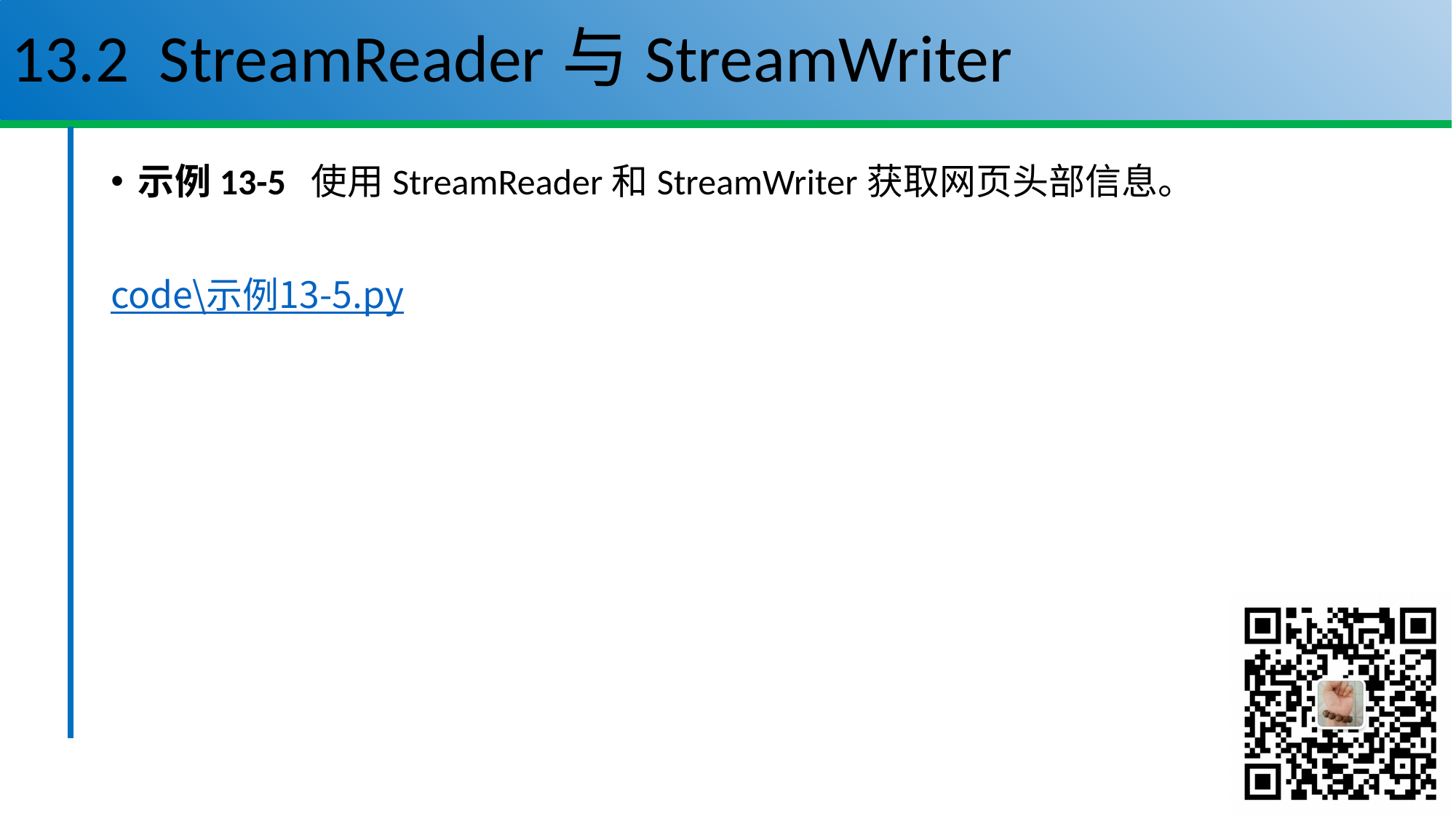

# 13.2  StreamReader与StreamWriter
示例13-5  使用StreamReader和StreamWriter获取网页头部信息。

code\示例13-5.py
9